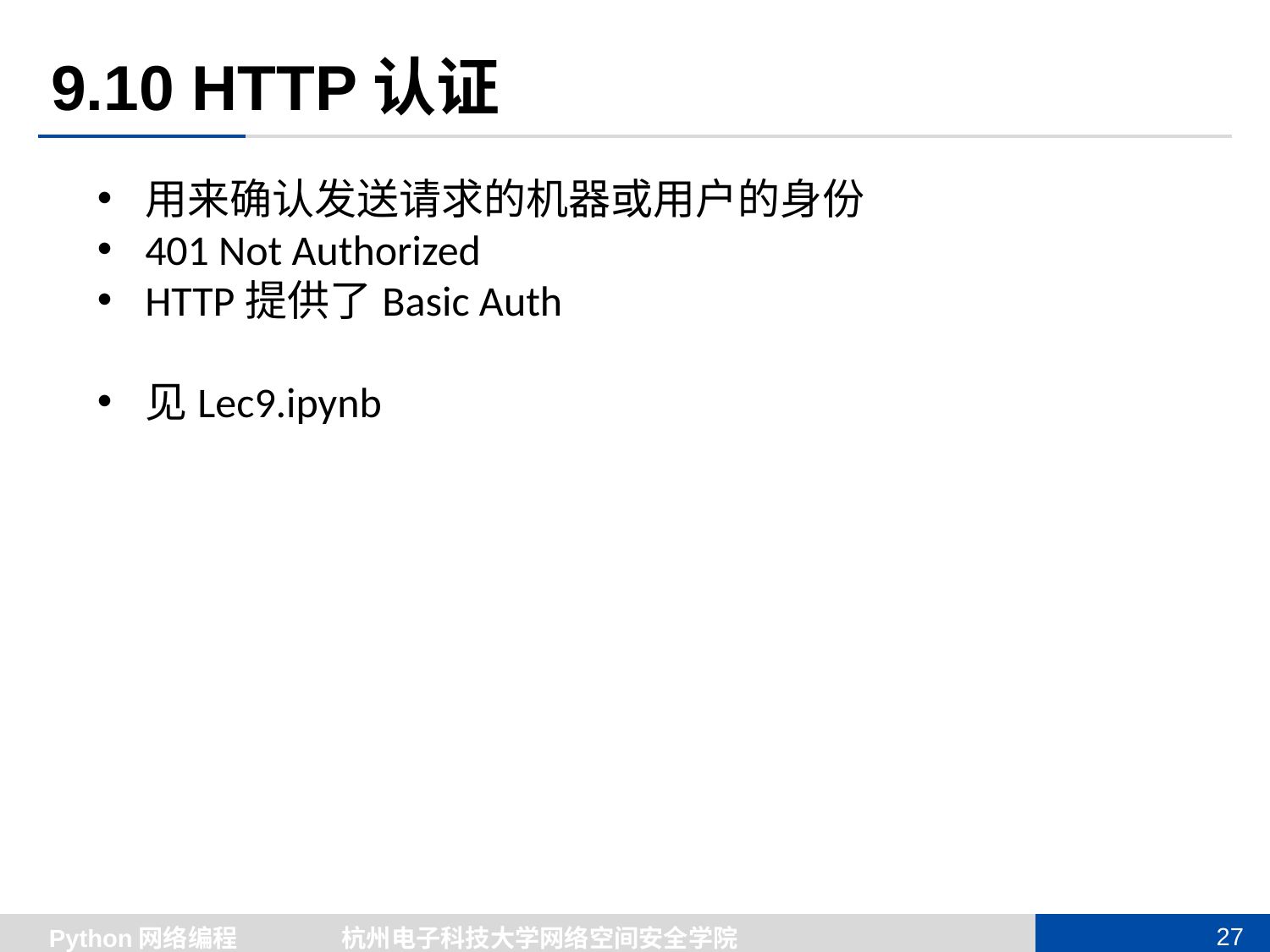

# 9.10 HTTP认证
用来确认发送请求的机器或用户的身份
401 Not Authorized
HTTP提供了Basic Auth

见Lec9.ipynb